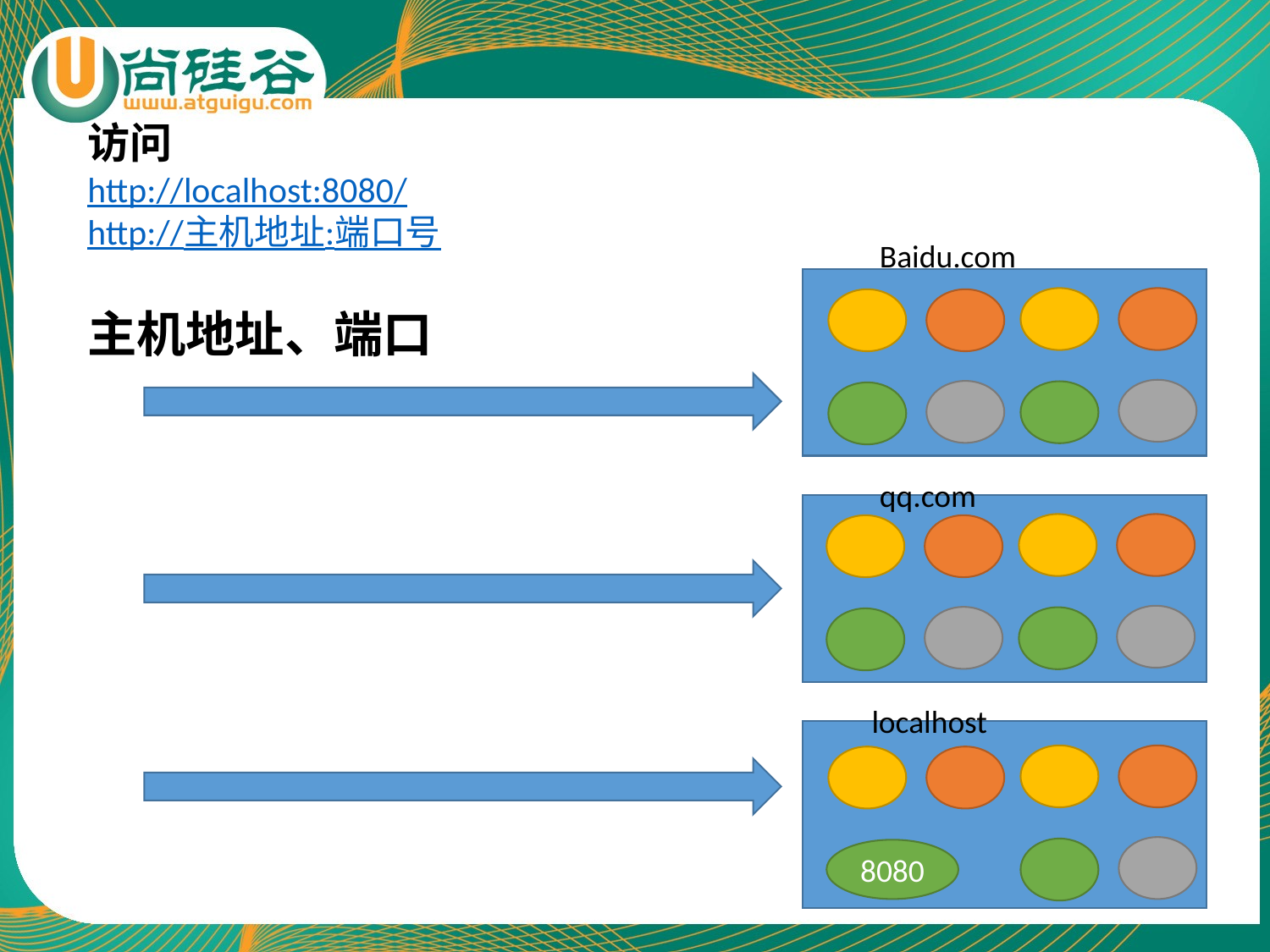

访问
http://localhost:8080/
http://主机地址:端口号

主机地址、端口
Baidu.com

qq.com

localhost

8080